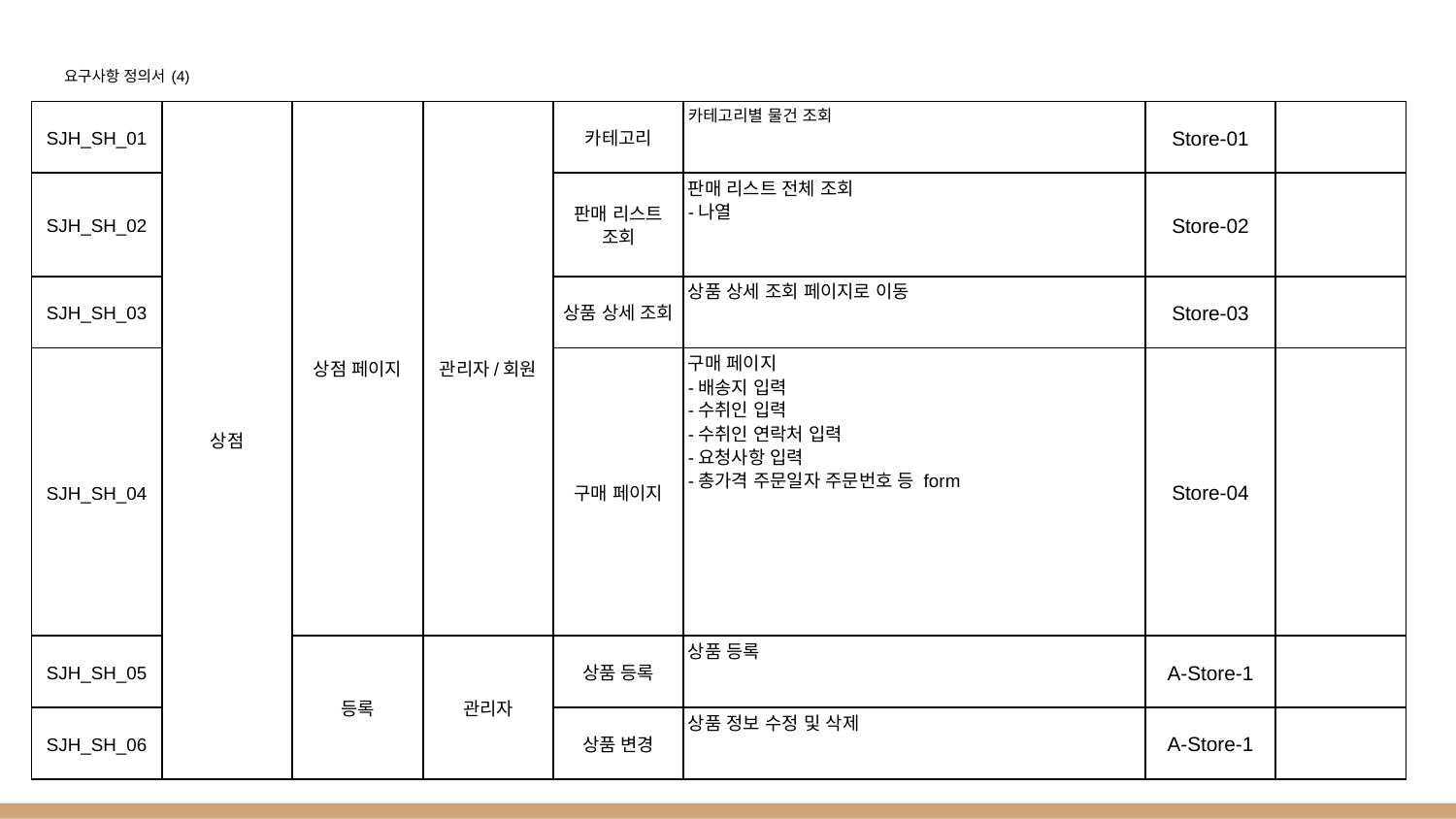

# 요구사항 정의서 (4)
| SJH\_SH\_01 | 상점 | 상점 페이지 | 관리자/회원 | 카테고리 | 카테고리별 물건 조회 | Store-01 |  |
| --- | --- | --- | --- | --- | --- | --- | --- |
| SJH\_SH\_02 |  |  |  | 판매 리스트 조회 | 판매 리스트 전체 조회 -나열 | Store-02 |  |
| SJH\_SH\_03 |  |  |  | 상품 상세 조회 | 상품 상세 조회 페이지로 이동 | Store-03 |  |
| SJH\_SH\_04 |  |  |  | 구매 페이지 | 구매 페이지 -배송지 입력 -수취인 입력 -수취인 연락처 입력 -요청사항 입력 -총가격 주문일자 주문번호 등 form | Store-04 |  |
| SJH\_SH\_05 |  | 등록 | 관리자 | 상품 등록 | 상품 등록 | A-Store-1 |  |
| SJH\_SH\_06 |  |  |  | 상품 변경 | 상품 정보 수정 및 삭제 | A-Store-1 |  |